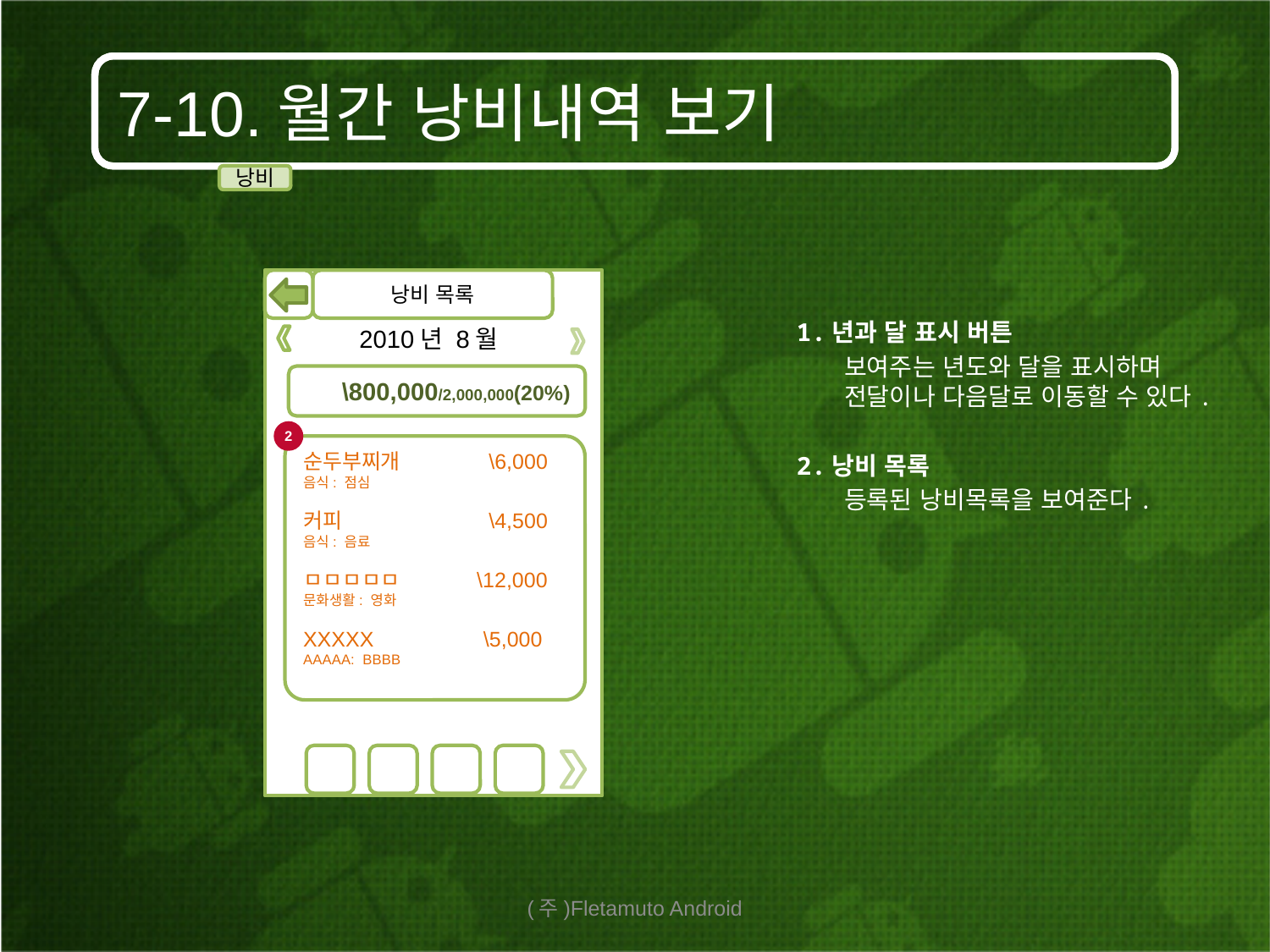

# 7-10.월간 낭비내역 보기
낭비

낭비 목록

1.년과 달 표시 버튼
	보여주는 년도와 달을 표시하며 전달이나 다음달로 이동할 수 있다.

2.낭비 목록
	등록된 낭비목록을 보여준다.

2010년 8월

\800,000/2,000,000(20%)
2
순두부찌개	         \6,000
음식: 점심

커피	         \4,500
음식: 음료

ㅁㅁㅁㅁㅁ	       \12,000
문화생활: 영화

XXXXX	         \5,000
AAAAA:  BBBB

(주)Fletamuto Android